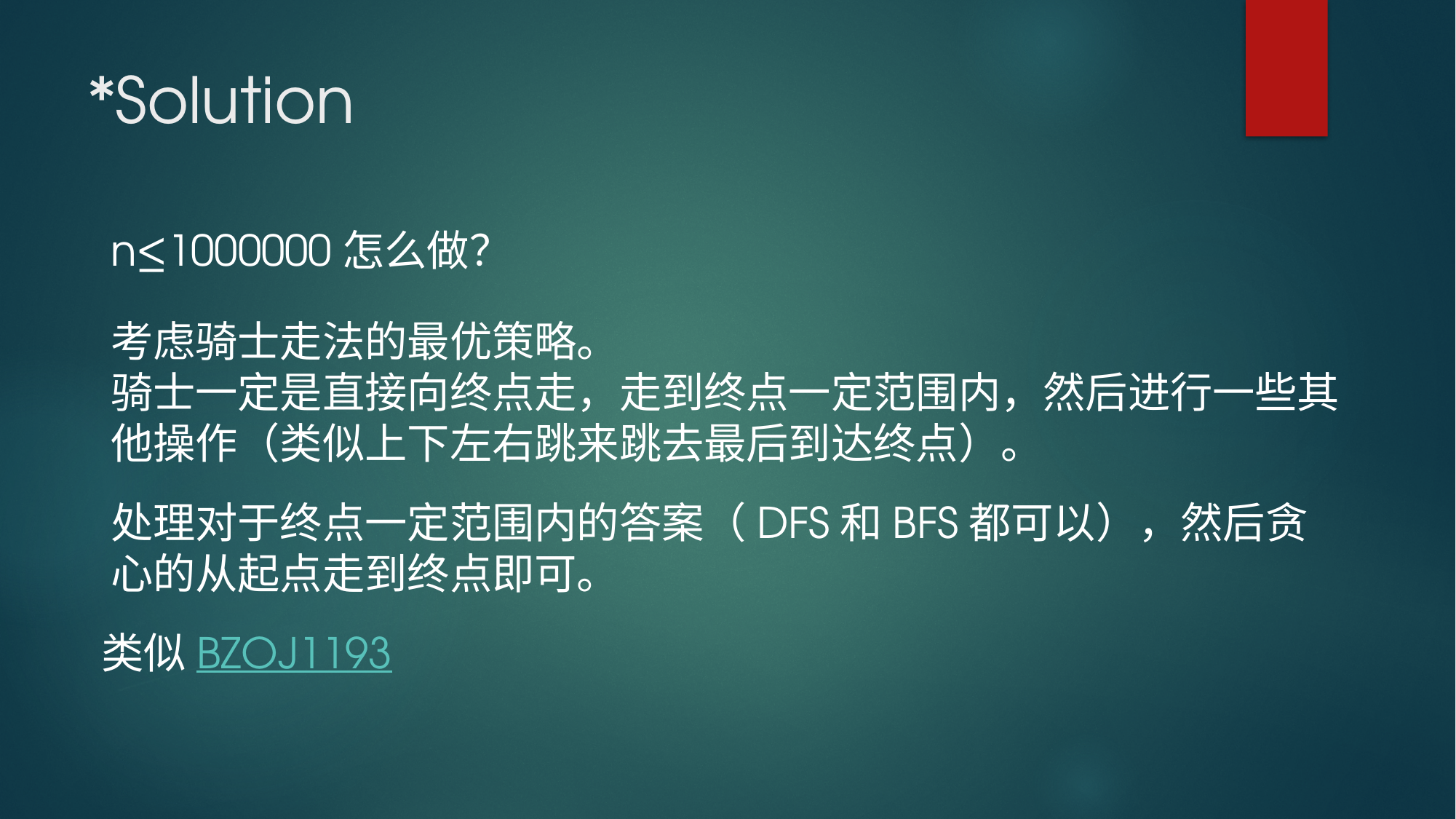

# *Solution
n≤1000000怎么做？
考虑骑士走法的最优策略。
骑士一定是直接向终点走，走到终点一定范围内，然后进行一些其他操作（类似上下左右跳来跳去最后到达终点）。
处理对于终点一定范围内的答案（DFS和BFS都可以），然后贪心的从起点走到终点即可。
类似BZOJ1193